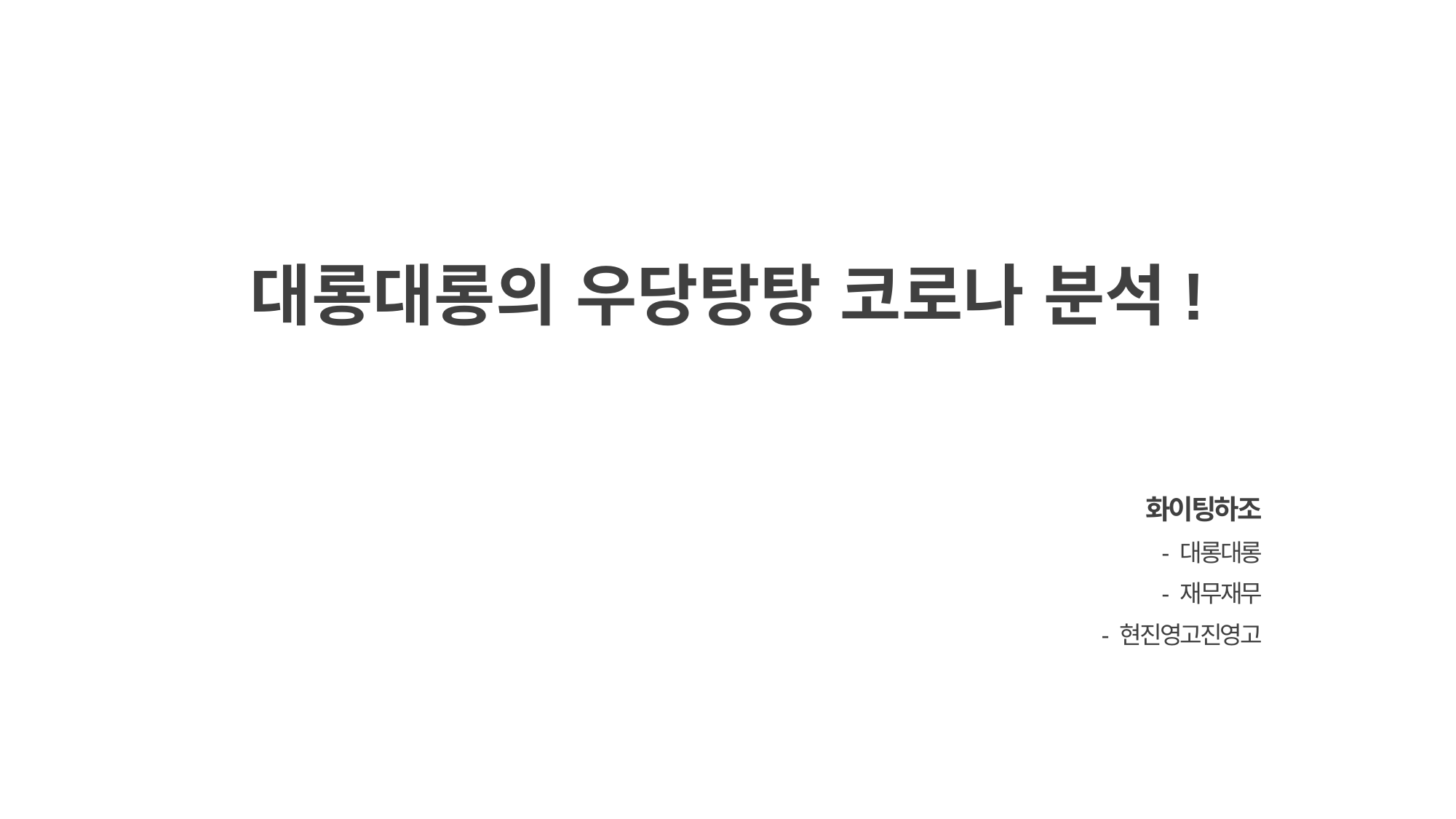

# 대롱대롱의 우당탕탕 코로나 분석!
화이팅하조
- 대롱대롱
- 재무재무
- 현진영고진영고